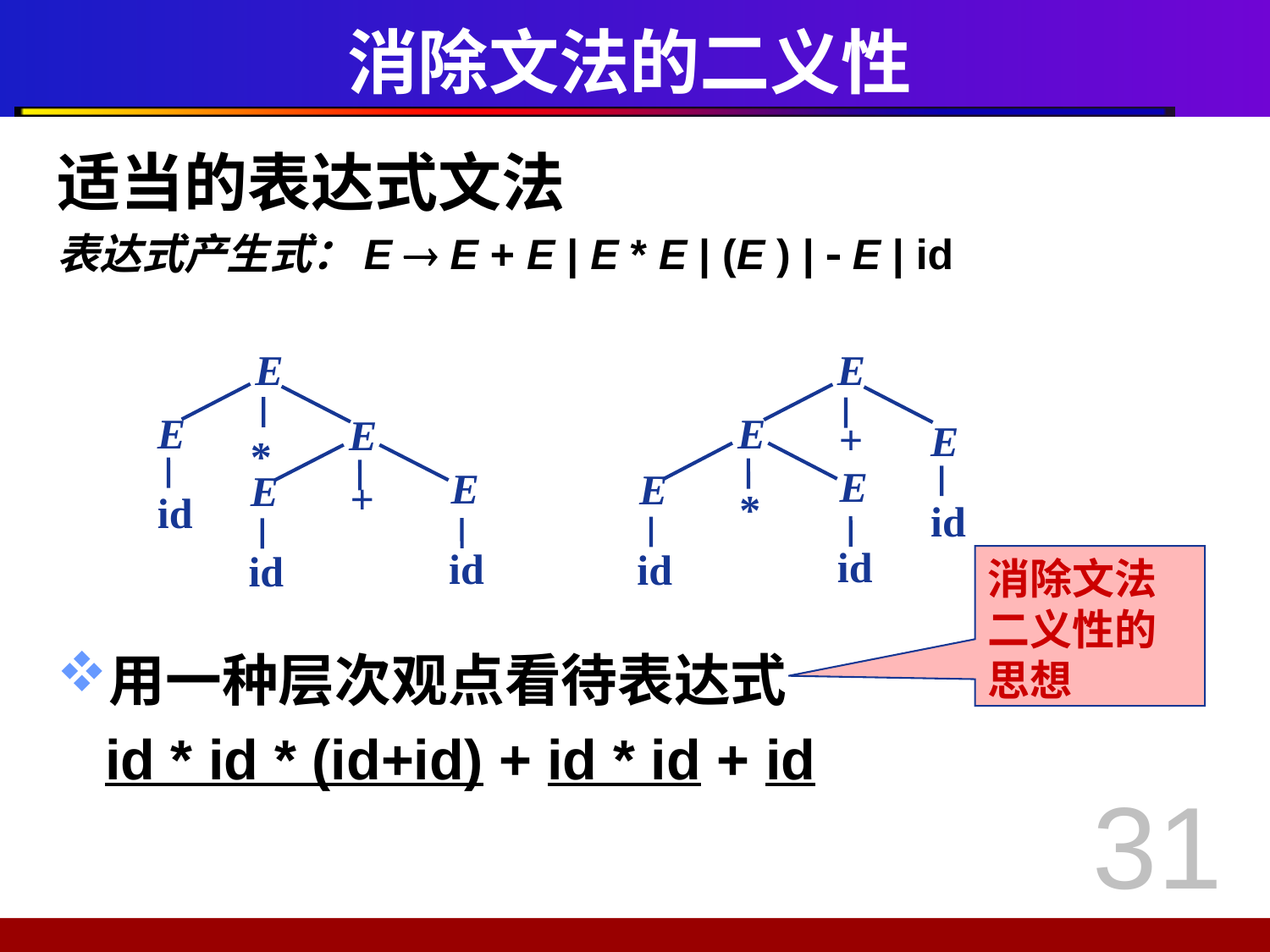

# 消除文法的二义性
适当的表达式文法
表达式产生式：E → E + E | E * E | (E ) | − E | id

用一种层次观点看待表达式
	id * id * (id+id) + id * id + id

E
E

E
E
E
+
E
*

E

E
E
E

+
*
id
id

id
id
id
id
消除文法二义性的思想
31